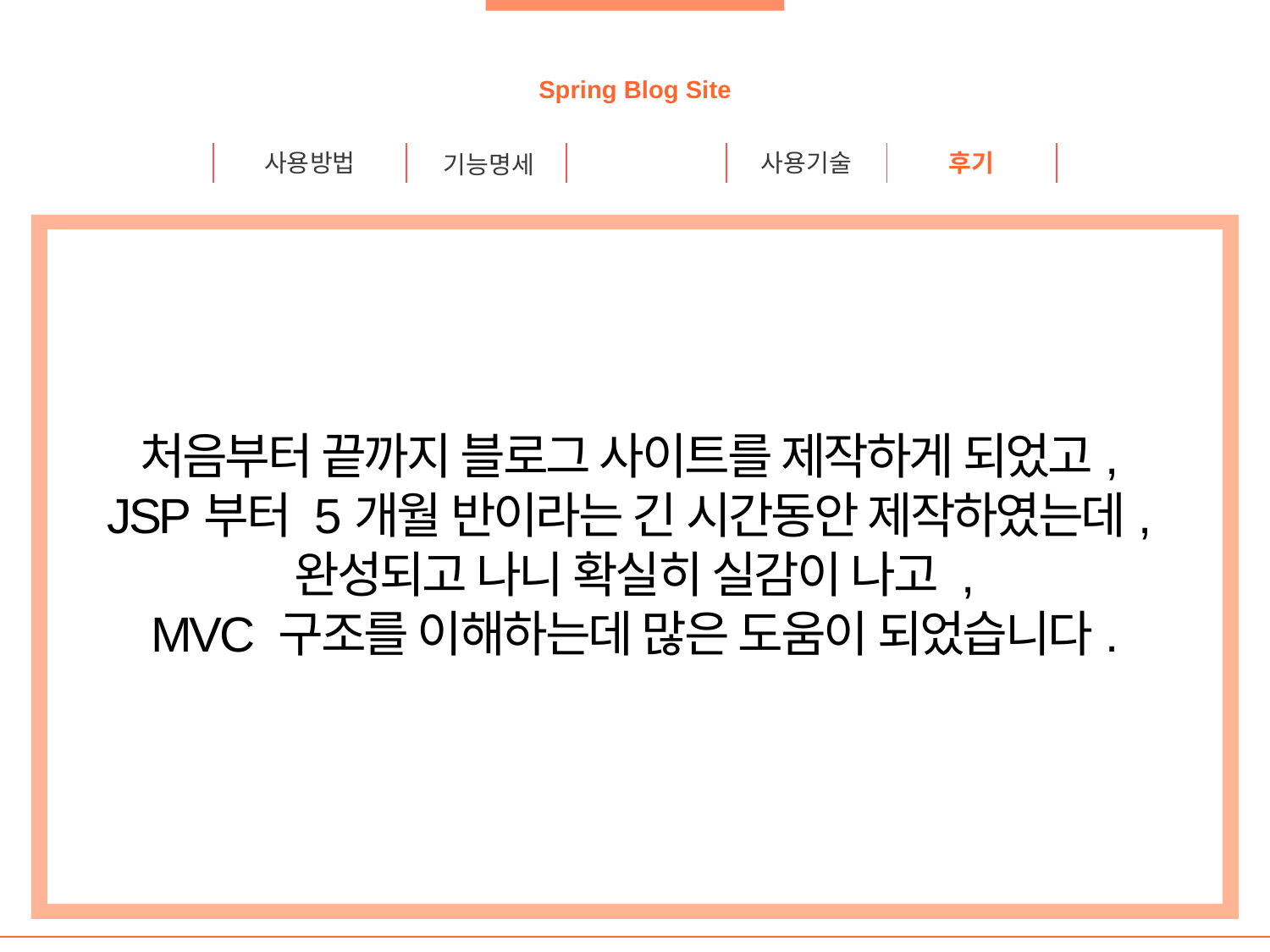

Spring Blog Site
사용방법
사용기술
후기
기능명세
처음부터 끝까지 블로그 사이트를 제작하게 되었고,
JSP부터 5개월 반이라는 긴 시간동안 제작하였는데,
완성되고 나니 확실히 실감이 나고 ,
MVC 구조를 이해하는데 많은 도움이 되었습니다.